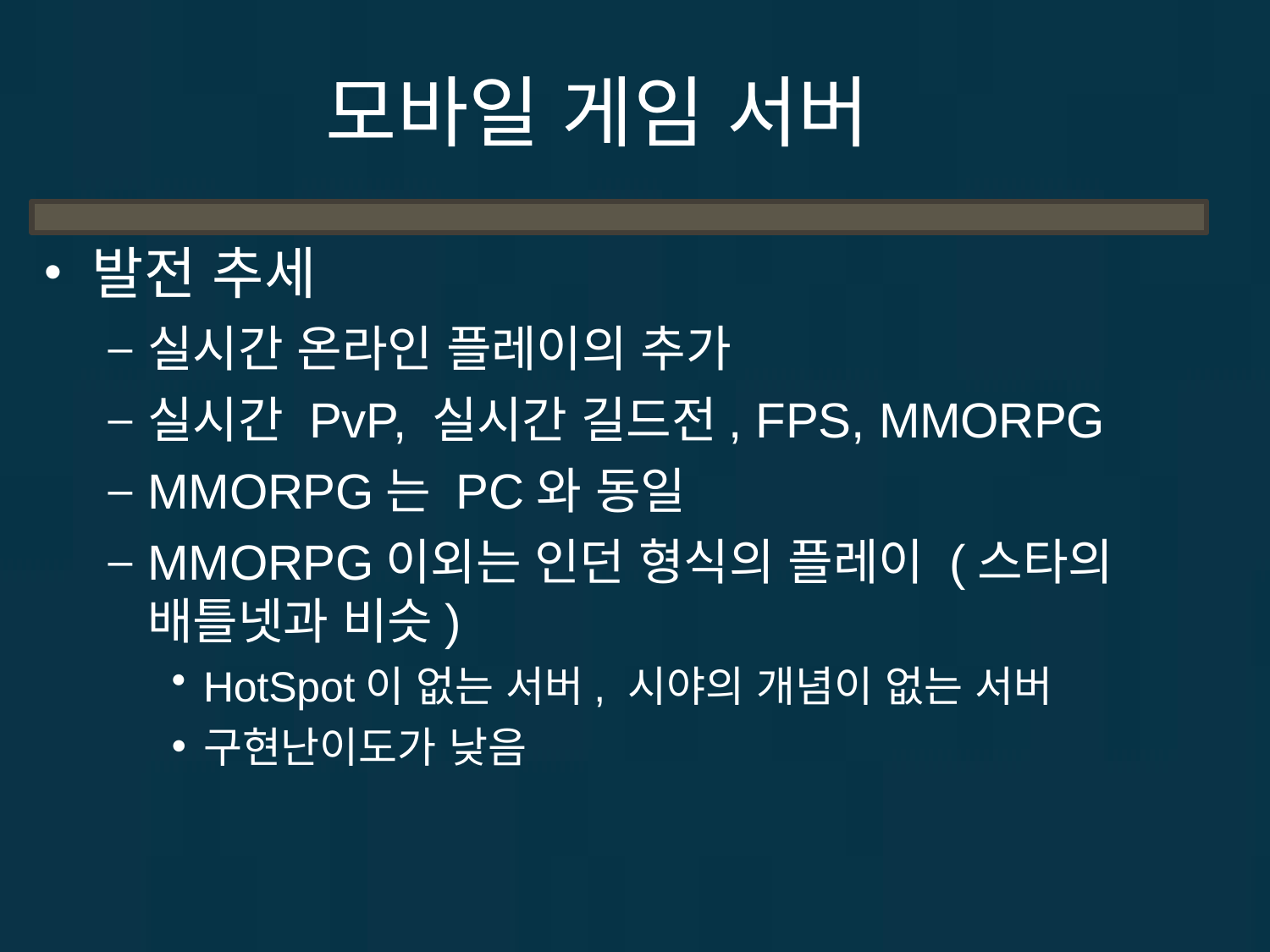

# 모바일 게임 서버

발전 추세
실시간 온라인 플레이의 추가
실시간 PvP, 실시간 길드전, FPS, MMORPG
MMORPG는 PC와 동일
MMORPG이외는 인던 형식의 플레이 (스타의  배틀넷과 비슷)
HotSpot이 없는 서버, 시야의 개념이 없는 서버
구현난이도가 낮음